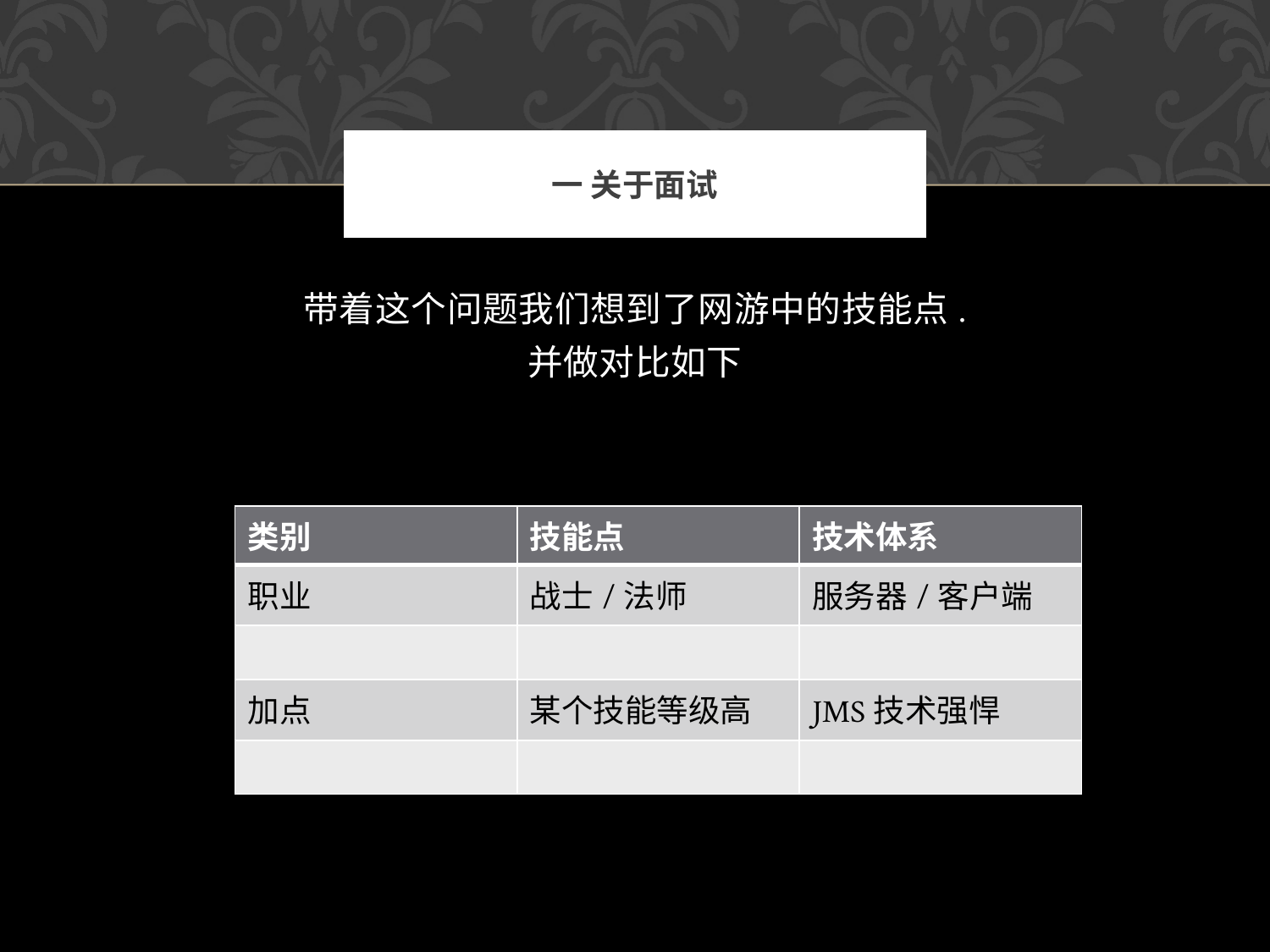

# 一 关于面试
带着这个问题我们想到了网游中的技能点.
并做对比如下

| 类别 | 技能点 | 技术体系 |
| --- | --- | --- |
| 职业 | 战士/法师 | 服务器/客户端 |
|  |  |  |
| 加点 | 某个技能等级高 | JMS技术强悍 |
|  |  |  |